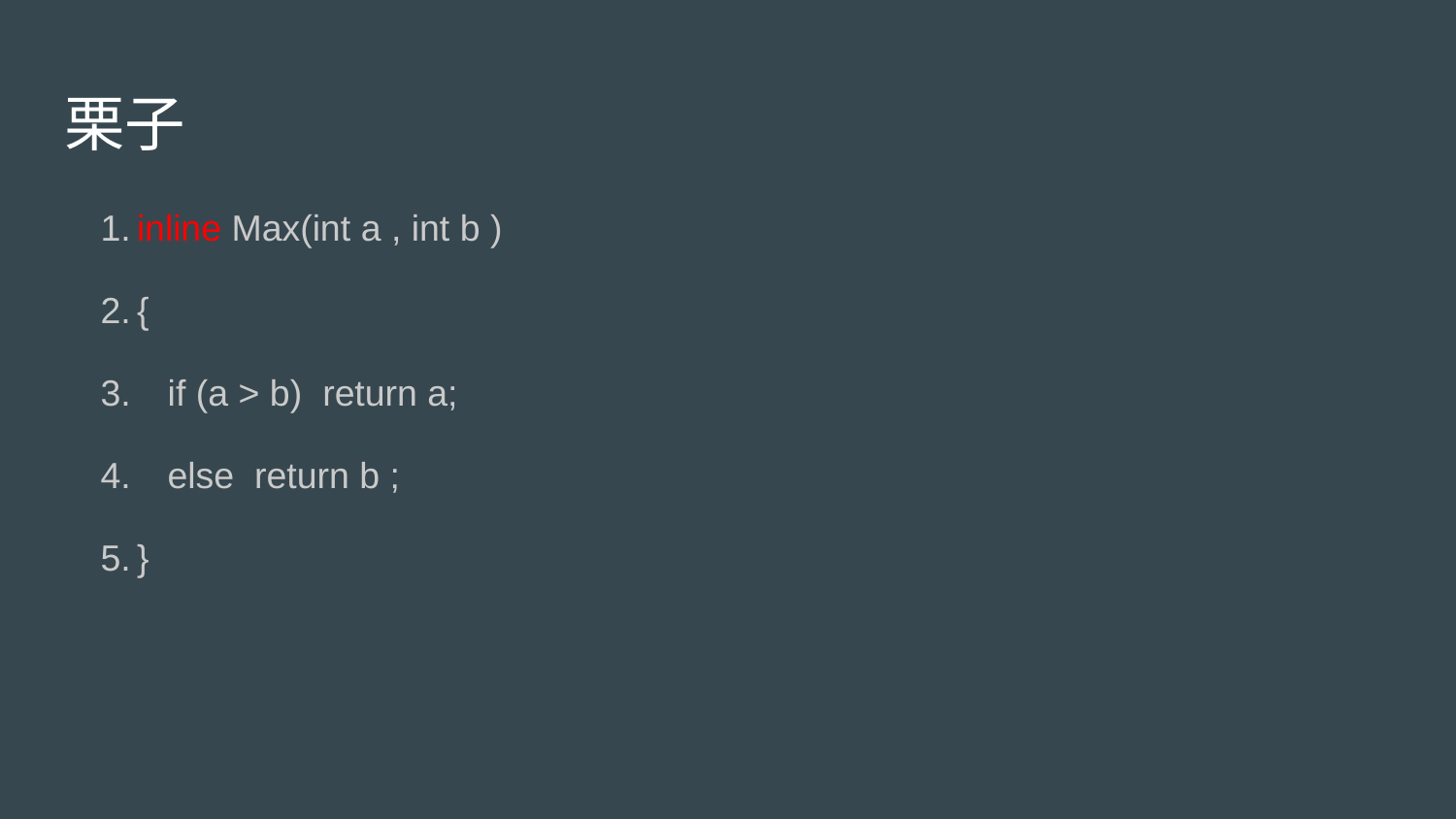

# 栗子
inline Max(int a , int b )
{
   if (a > b)  return a;
   else  return b ;
}